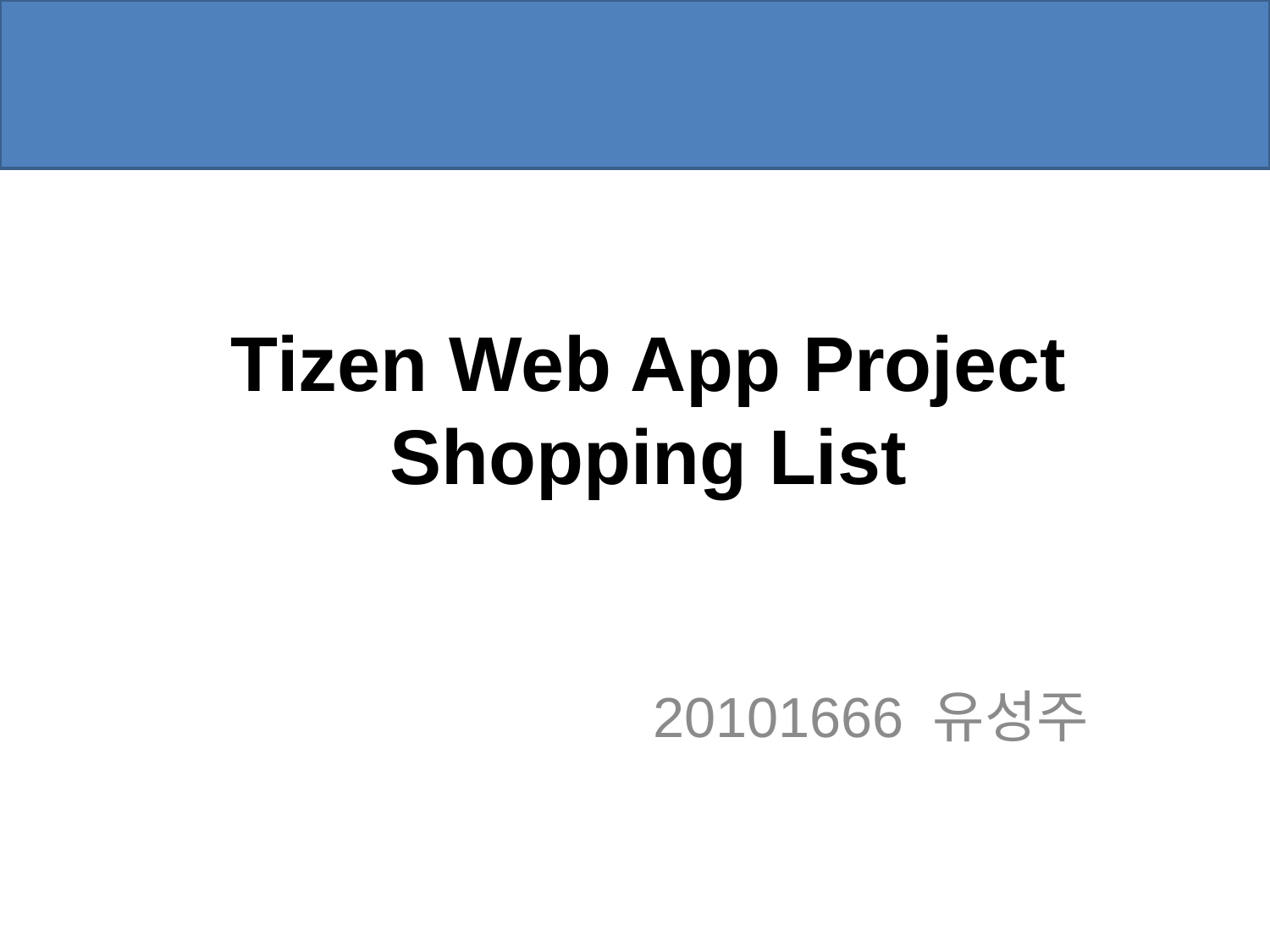

# Tizen Web App Project Shopping List
20101666 유성주